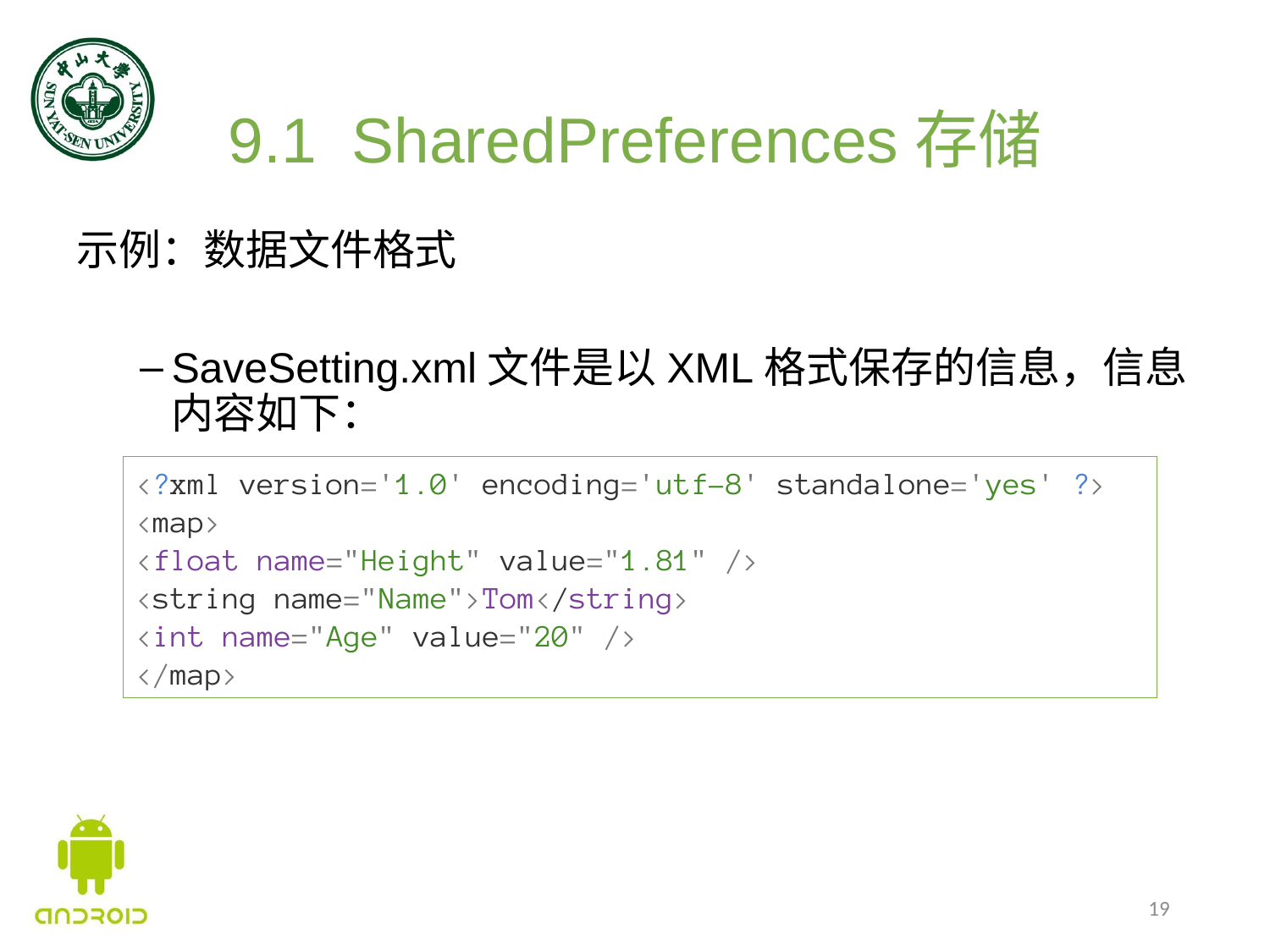

# 9.1  SharedPreferences存储
示例：数据文件格式

SaveSetting.xml文件是以XML格式保存的信息，信息内容如下：

<?xml version='1.0' encoding='utf-8' standalone='yes' ?>
<map>
<float name="Height" value="1.81" />
<string name="Name">Tom</string>
<int name="Age" value="20" />
</map>
19